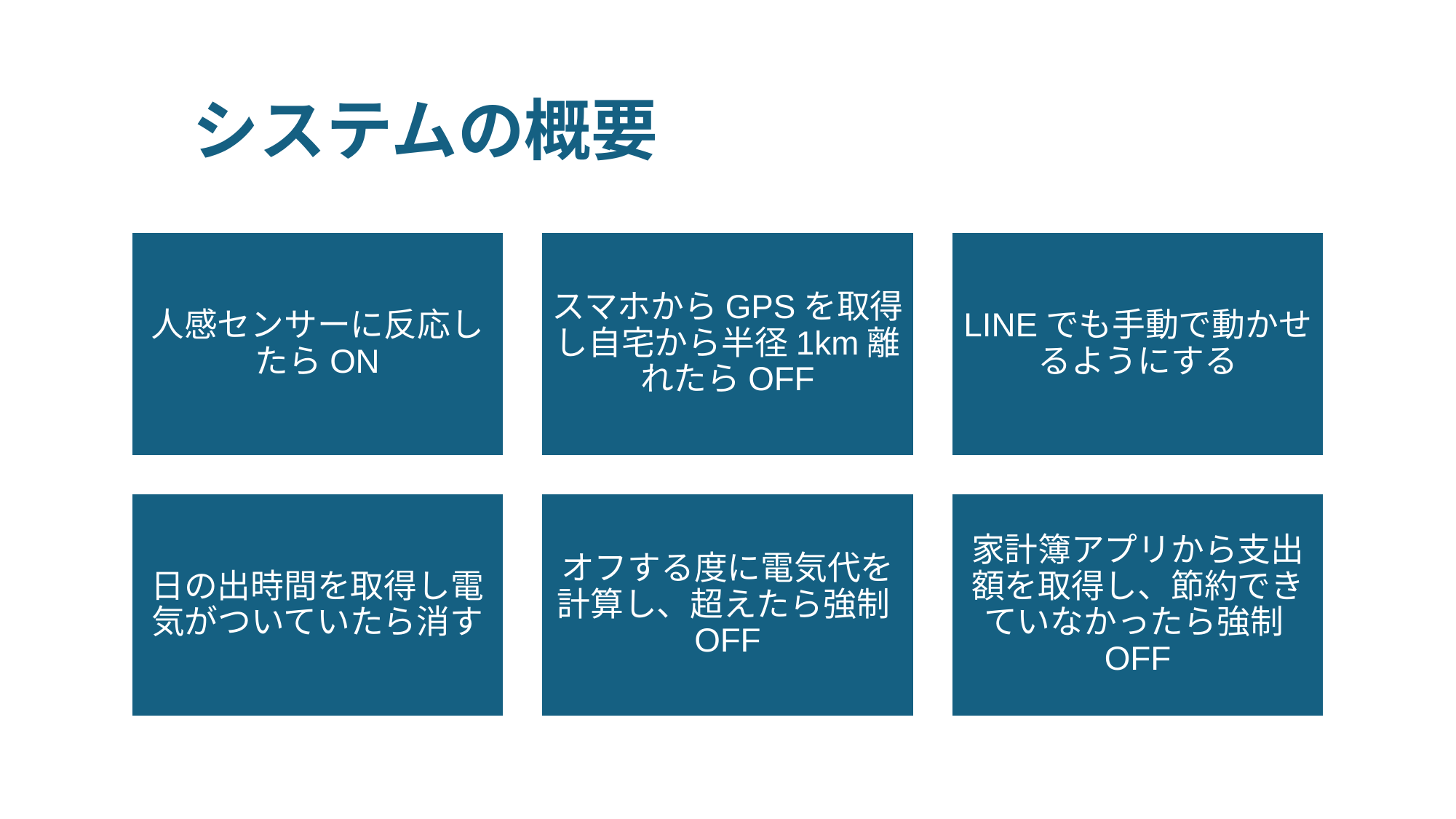

# システムの概要
人感センサーに反応したらON
スマホからGPSを取得し自宅から半径1km離れたらOFF
LINEでも手動で動かせるようにする
日の出時間を取得し電気がついていたら消す
オフする度に電気代を計算し、超えたら強制OFF
家計簿アプリから支出額を取得し、節約できていなかったら強制OFF